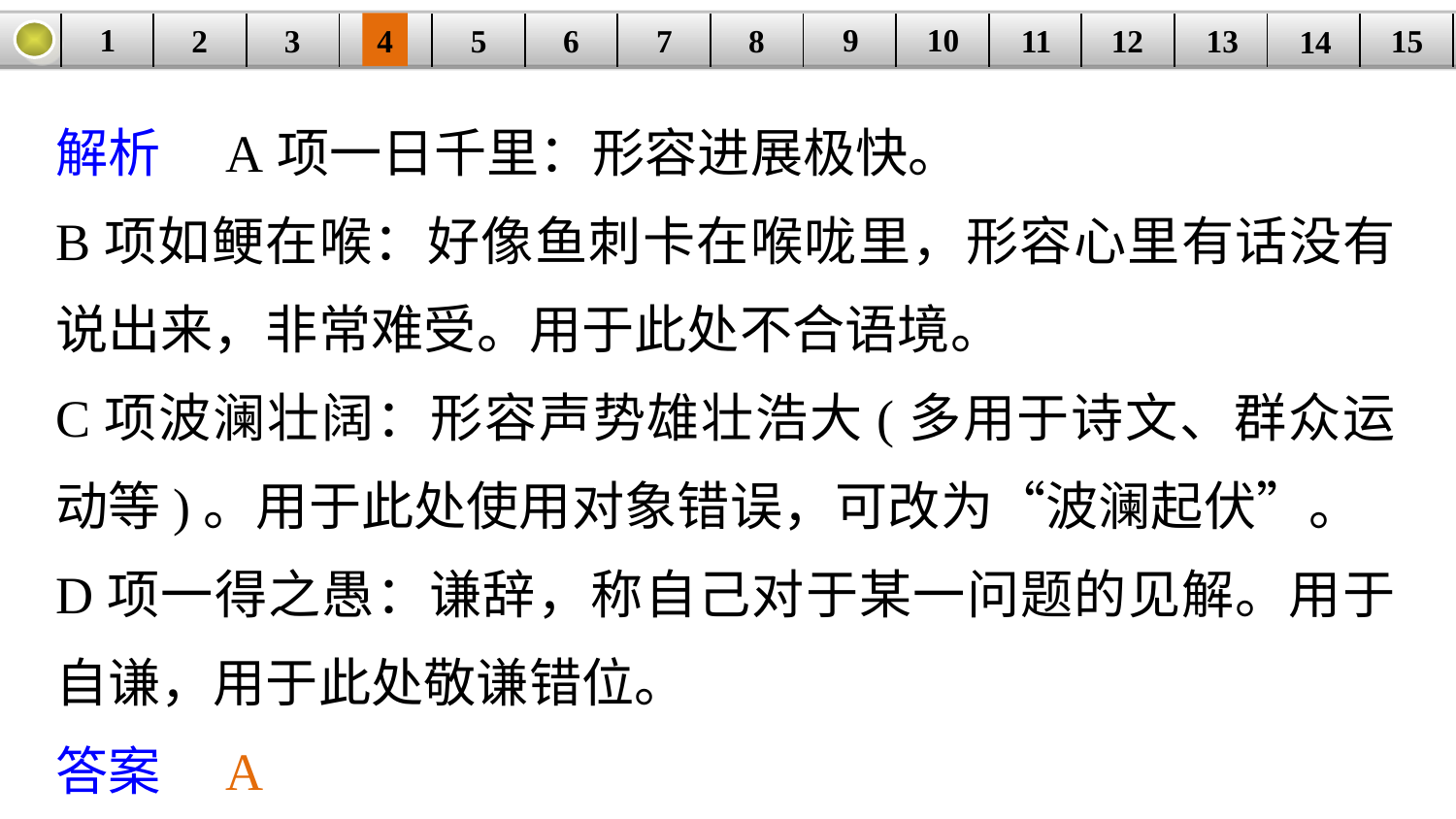

9
10
1
3
4
5
6
8
11
2
12
15
|  |  |  |  |  |  |  |  |  |  |  |  |  |  |  |
| --- | --- | --- | --- | --- | --- | --- | --- | --- | --- | --- | --- | --- | --- | --- |
7
13
14

解析　A项一日千里：形容进展极快。
B项如鲠在喉：好像鱼刺卡在喉咙里，形容心里有话没有说出来，非常难受。用于此处不合语境。
C项波澜壮阔：形容声势雄壮浩大(多用于诗文、群众运动等)。用于此处使用对象错误，可改为“波澜起伏”。
D项一得之愚：谦辞，称自己对于某一问题的见解。用于自谦，用于此处敬谦错位。
答案　A